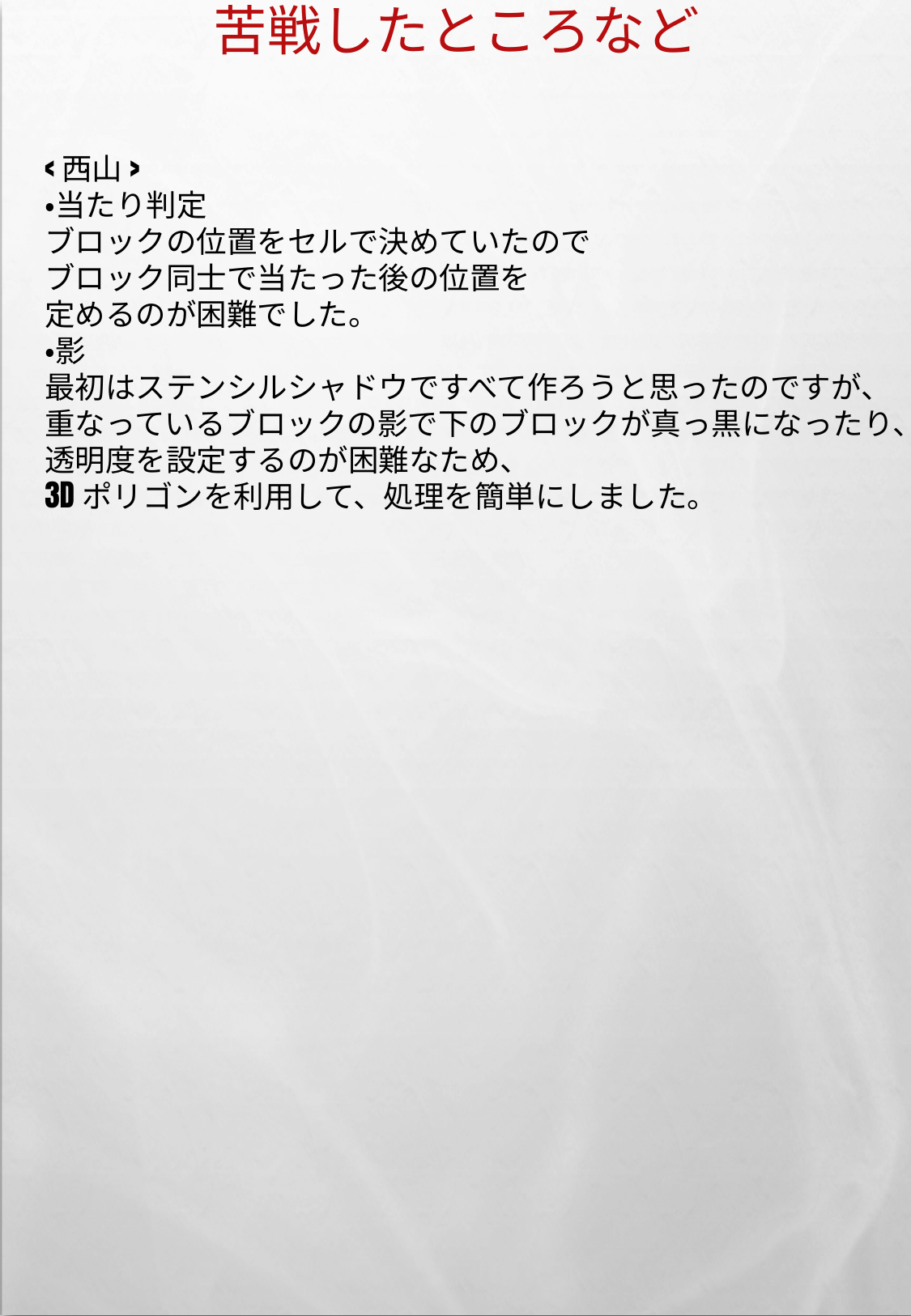

苦戦したところなど
<西山>
・当たり判定
ブロックの位置をセルで決めていたので
ブロック同士で当たった後の位置を
定めるのが困難でした。
・影
最初はステンシルシャドウですべて作ろうと思ったのですが、
重なっているブロックの影で下のブロックが真っ黒になったり、
透明度を設定するのが困難なため、
3Dポリゴンを利用して、処理を簡単にしました。